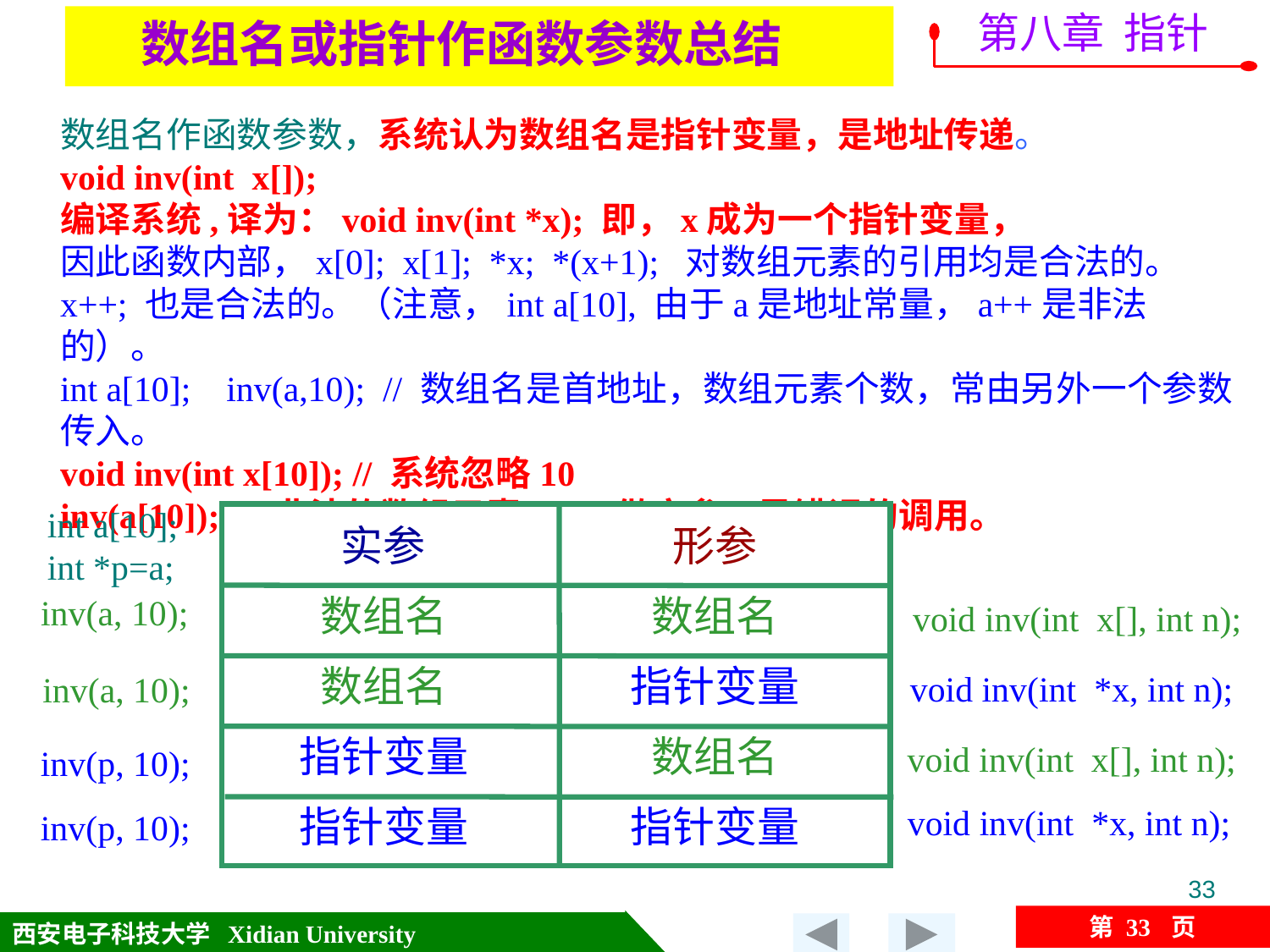

第八章  指针

数组名或指针作函数参数总结
数组名作函数参数，系统认为数组名是指针变量，是地址传递。
void inv(int  x[]);
编译系统,译为：void inv(int *x); 即，x成为一个指针变量，
因此函数内部，x[0];  x[1];  *x;  *(x+1);  对数组元素的引用均是合法的。
x++; 也是合法的。（注意，int a[10], 由于a是地址常量，a++是非法的）。
int a[10];    inv(a,10);  // 数组名是首地址，数组元素个数，常由另外一个参数传入。
void inv(int x[10]); // 系统忽略10
inv(a[10]);  // 非法的数组元素a[10]做实参，是错误的调用。
int a[10];
int *p=a;

实参
形参
数组名
数组名

数组名
指针变量

指针变量
数组名

指针变量
指针变量

inv(a, 10);
void inv(int  x[], int n);
void inv(int  *x, int n);
inv(a, 10);
void inv(int  x[], int n);
inv(p, 10);
void inv(int  *x, int n);
inv(p, 10);
33